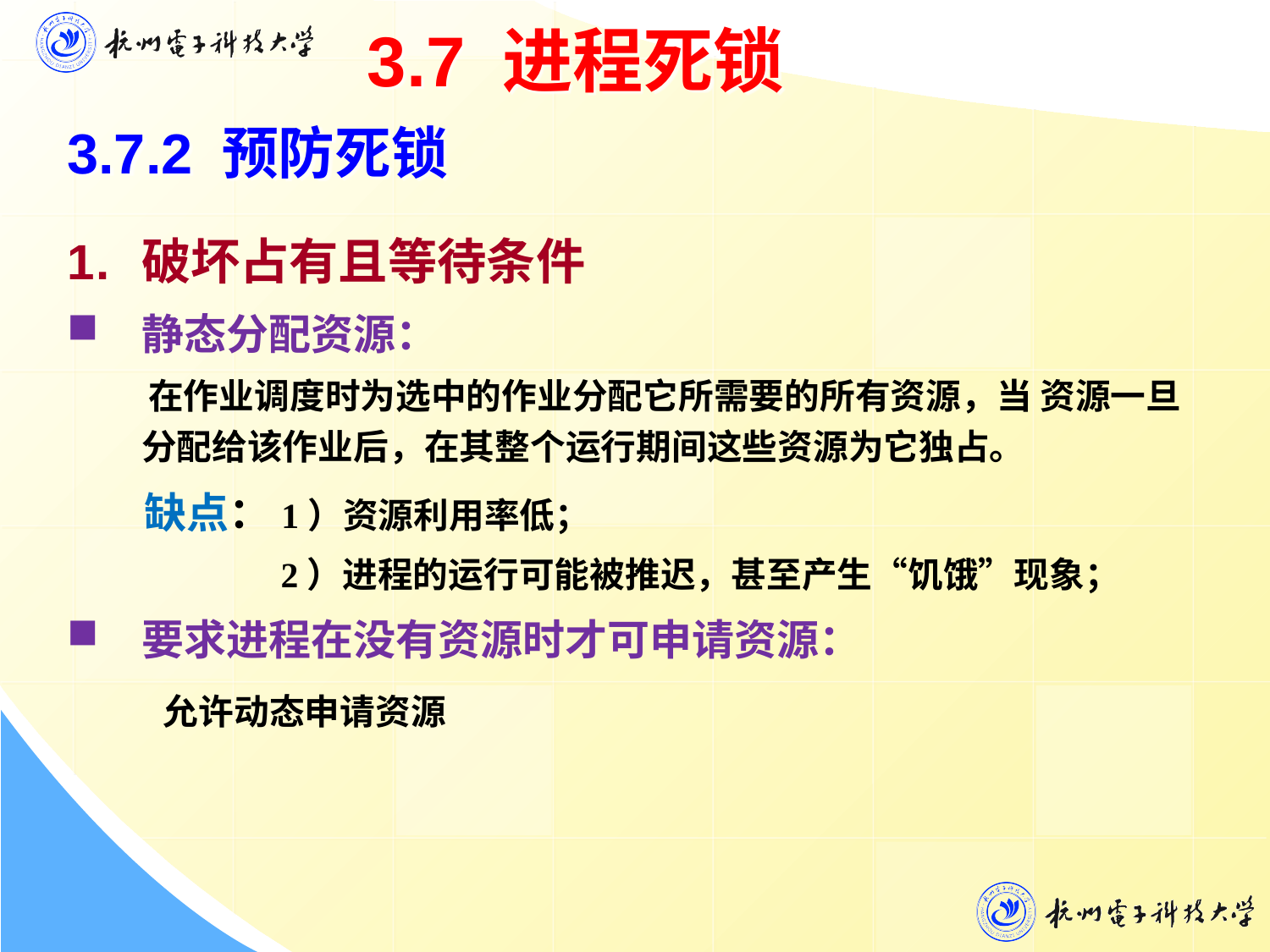

3.7 进程死锁
3.7.2 预防死锁
破坏占有且等待条件
静态分配资源：
         在作业调度时为选中的作业分配它所需要的所有资源，当 资源一旦分配给该作业后，在其整个运行期间这些资源为它独占。
       缺点：1）资源利用率低；
                        2）进程的运行可能被推迟，甚至产生“饥饿”现象；
要求进程在没有资源时才可申请资源：
         允许动态申请资源